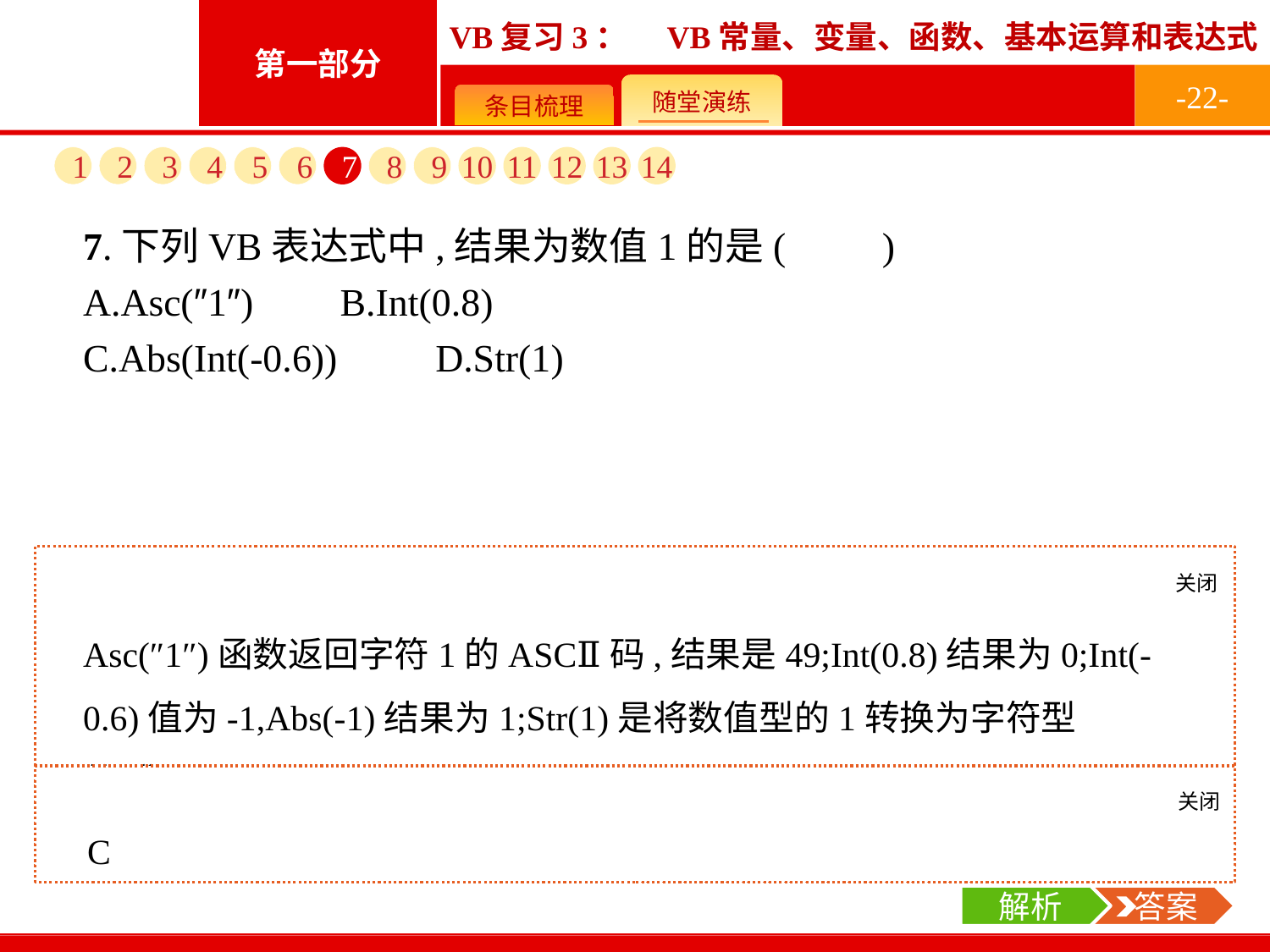

-22-
1
2
3
4
5
6
7
8
9
10
11
12
13
14
7.下列VB表达式中,结果为数值1的是(　　)
A.Asc(″1″)　	B.Int(0.8)
C.Abs(Int(-0.6))		D.Str(1)

关闭
解析

Asc(″1″)函数返回字符1的ASCⅡ码,结果是49;Int(0.8)结果为0;Int(-0.6)值为-1,Abs(-1)结果为1;Str(1)是将数值型的1转换为字符型的“1”。

关闭
解析
  答案

C
解析
  答案